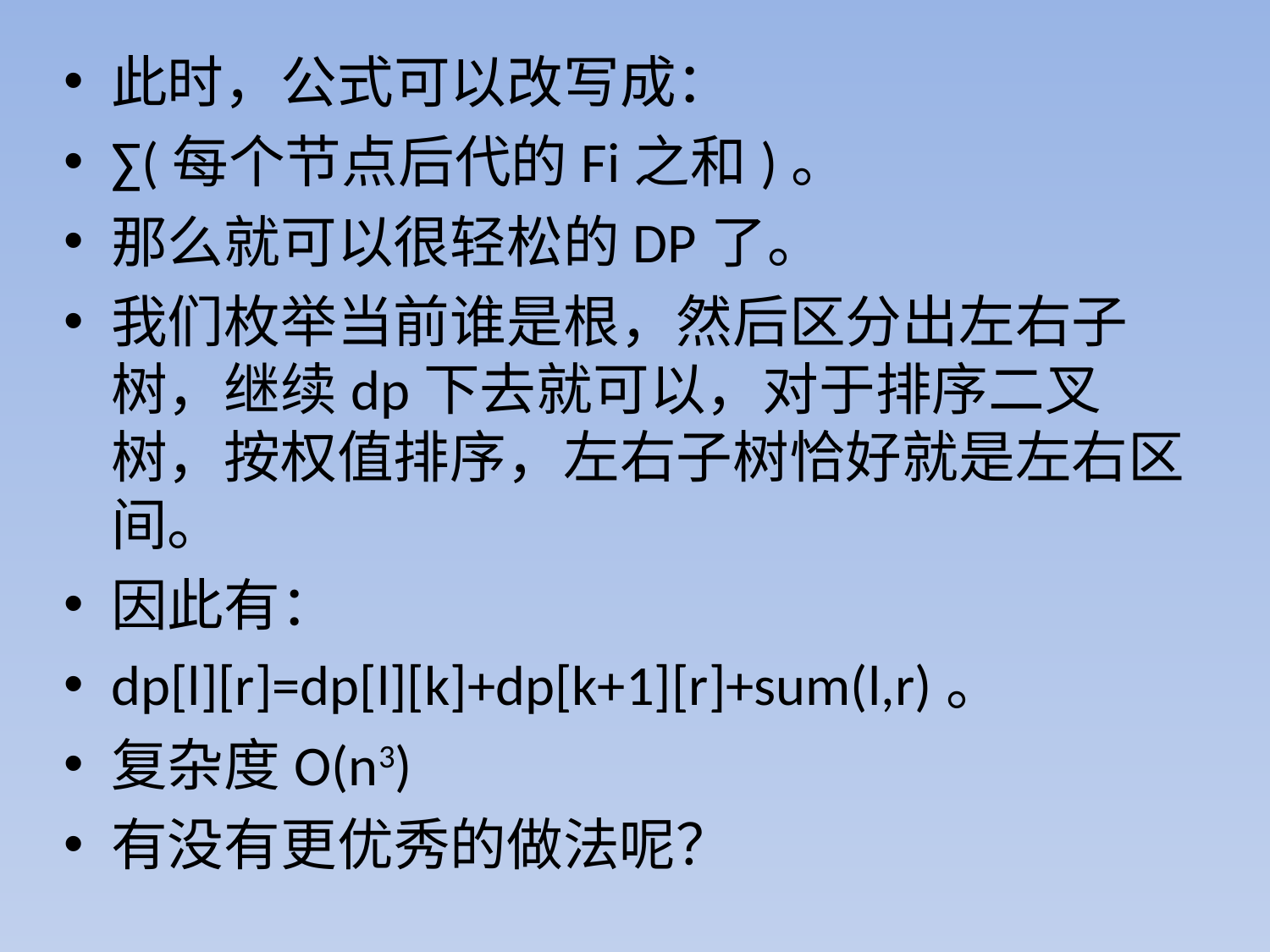

此时，公式可以改写成：
∑(每个节点后代的Fi之和)。
那么就可以很轻松的DP了。
我们枚举当前谁是根，然后区分出左右子树，继续dp下去就可以，对于排序二叉树，按权值排序，左右子树恰好就是左右区间。
因此有：
dp[l][r]=dp[l][k]+dp[k+1][r]+sum(l,r)。
复杂度O(n3)
有没有更优秀的做法呢？